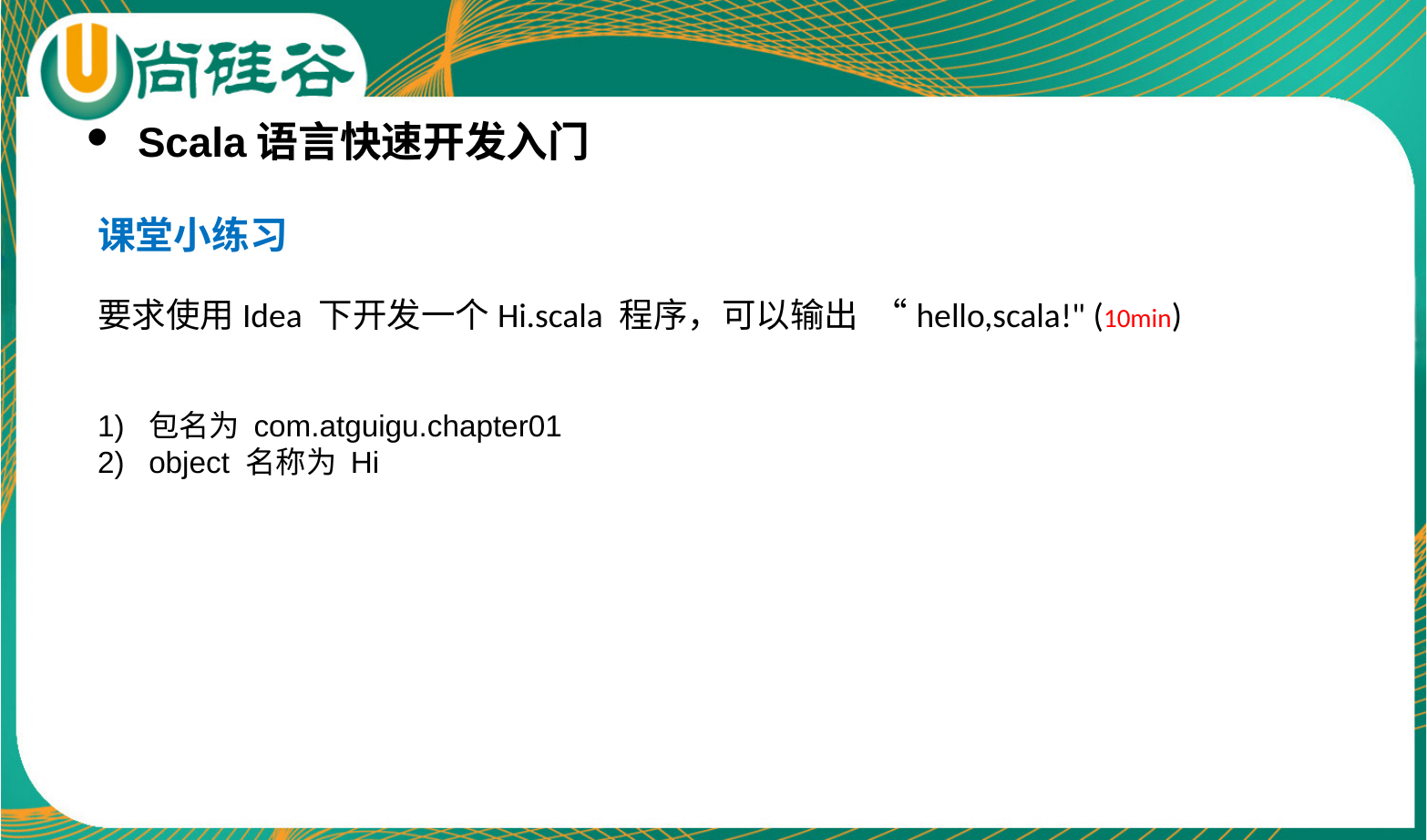

Scala语言快速开发入门
课堂小练习

要求使用Idea 下开发一个Hi.scala 程序，可以输出  “hello,scala!" (10min)

包名为 com.atguigu.chapter01
object 名称为 Hi